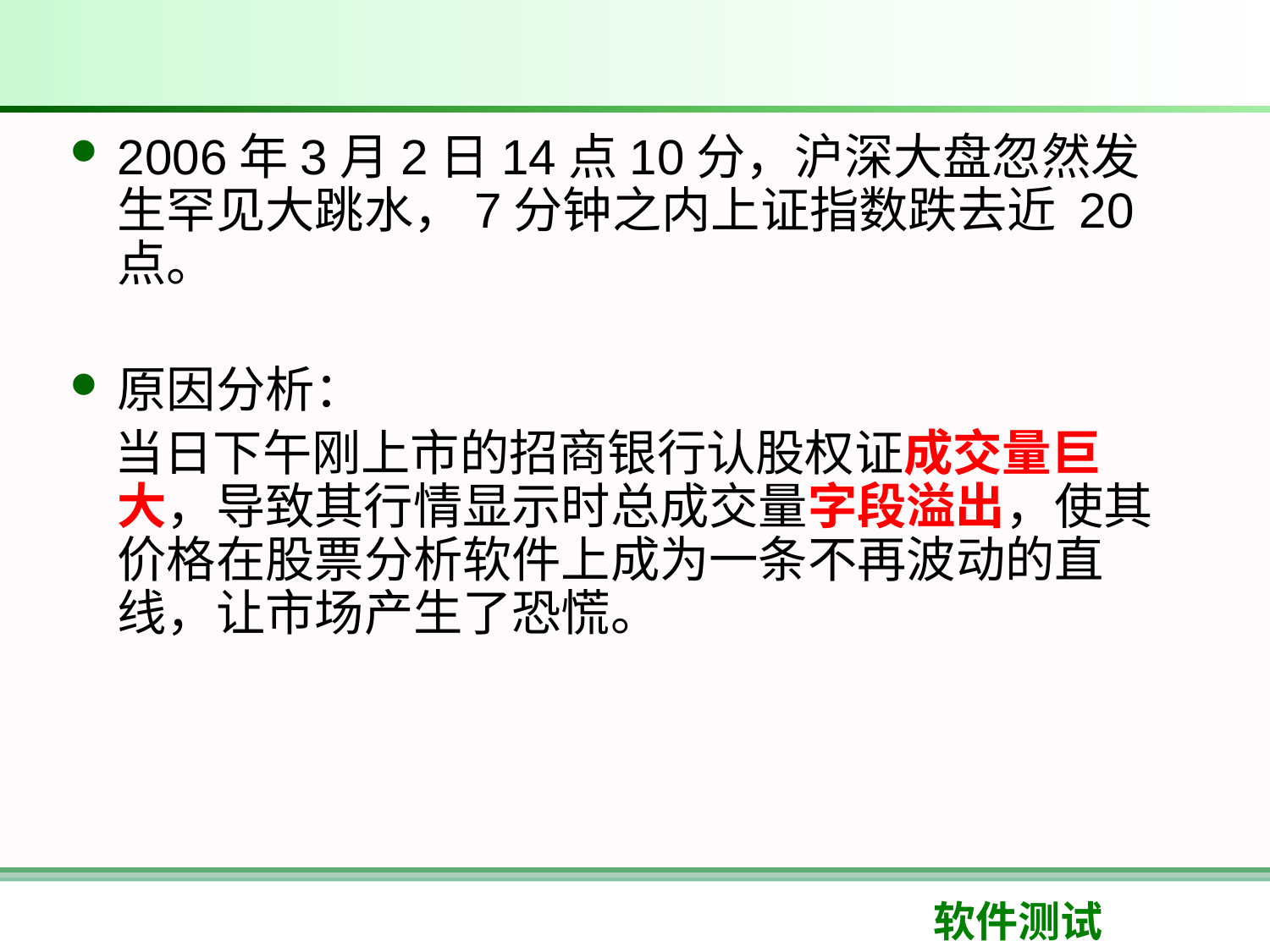

2006年3月2日14点10分，沪深大盘忽然发生罕见大跳水，7分钟之内上证指数跌去近 20 点。

原因分析：
   当日下午刚上市的招商银行认股权证成交量巨大，导致其行情显示时总成交量字段溢出，使其价格在股票分析软件上成为一条不再波动的直线，让市场产生了恐慌。